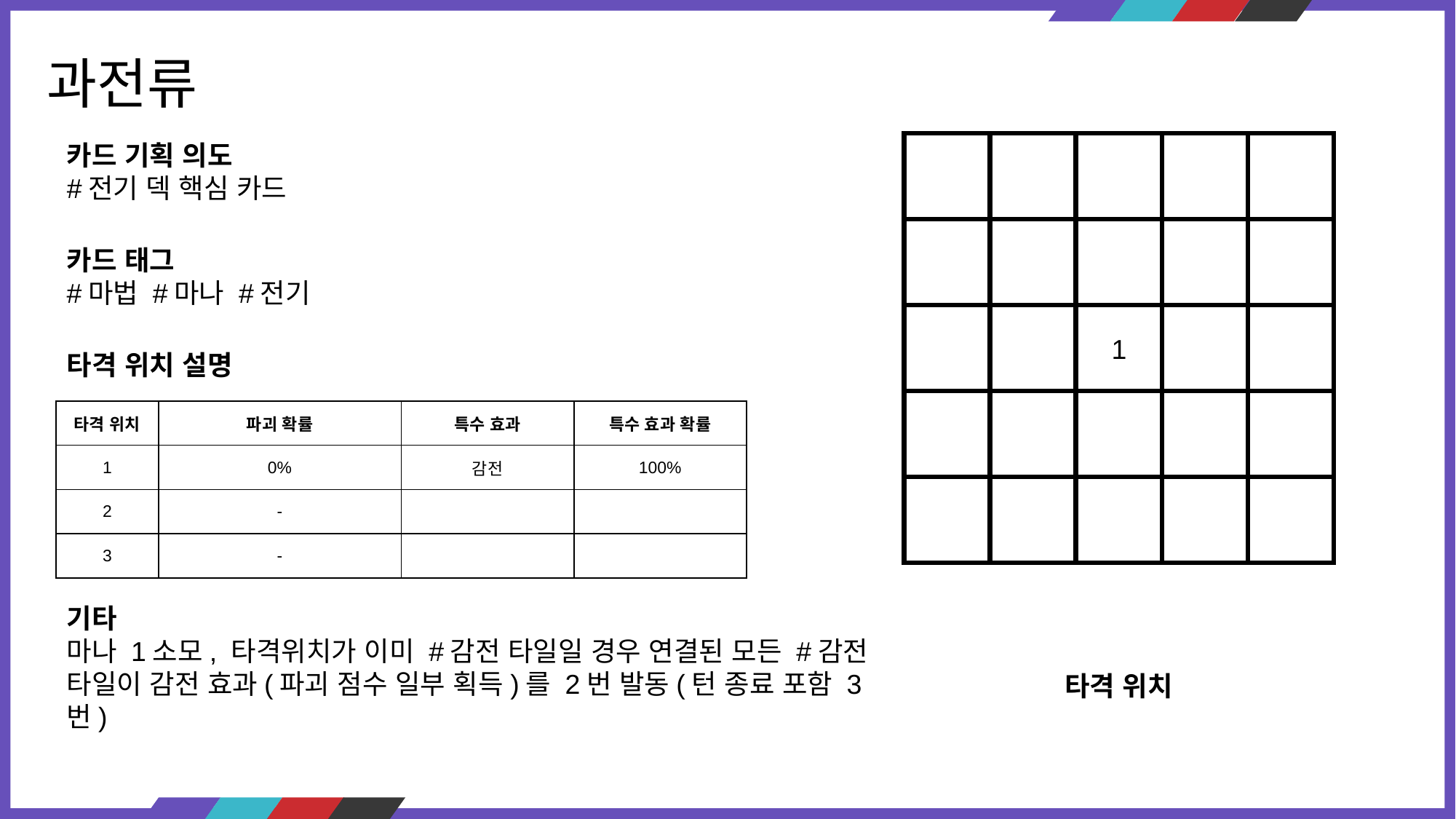

과전류
카드 기획 의도
#전기 덱 핵심 카드

카드 태그
#마법 #마나 #전기

1

타격 위치 설명

| 타격 위치 | 파괴 확률 | 특수 효과 | 특수 효과 확률 |
| --- | --- | --- | --- |
| 1 | 0% | 감전 | 100% |
| 2 | - |  |  |
| 3 | - |  |  |

기타
마나 1소모, 타격위치가 이미 #감전 타일일 경우 연결된 모든 #감전 타일이 감전 효과(파괴 점수 일부 획득)를 2번 발동(턴 종료 포함 3번)
타격 위치